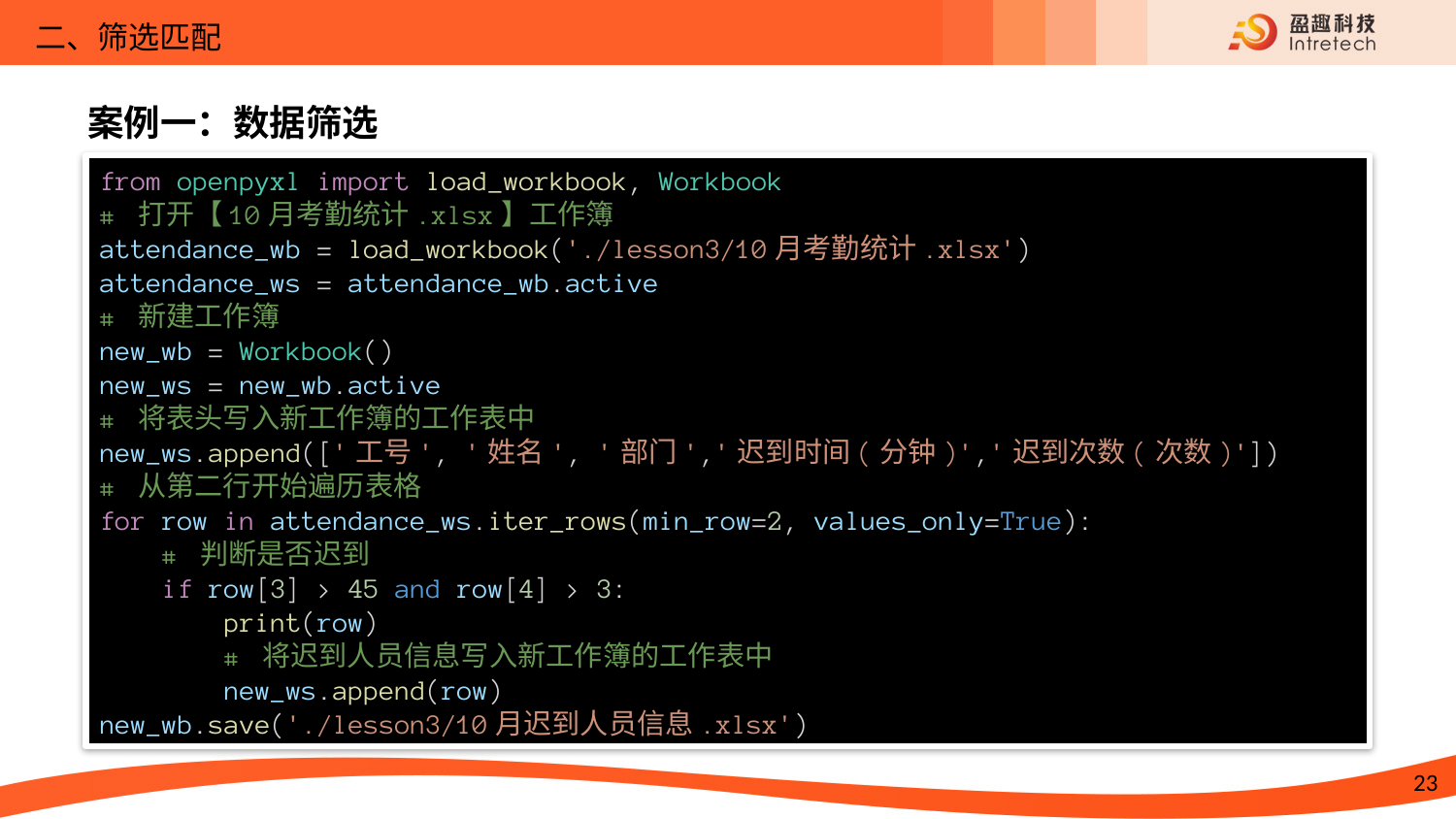

二、筛选匹配
案例一：数据筛选
from openpyxl import load_workbook, Workbook
# 打开【10月考勤统计.xlsx】工作簿
attendance_wb = load_workbook('./lesson3/10月考勤统计.xlsx')
attendance_ws = attendance_wb.active
# 新建工作簿
new_wb = Workbook()
new_ws = new_wb.active
# 将表头写入新工作簿的工作表中
new_ws.append(['工号', '姓名', '部门','迟到时间(分钟)','迟到次数(次数)'])
# 从第二行开始遍历表格
for row in attendance_ws.iter_rows(min_row=2, values_only=True):
    # 判断是否迟到
    if row[3] > 45 and row[4] > 3:
        print(row)
        # 将迟到人员信息写入新工作簿的工作表中
        new_ws.append(row)
new_wb.save('./lesson3/10月迟到人员信息.xlsx')